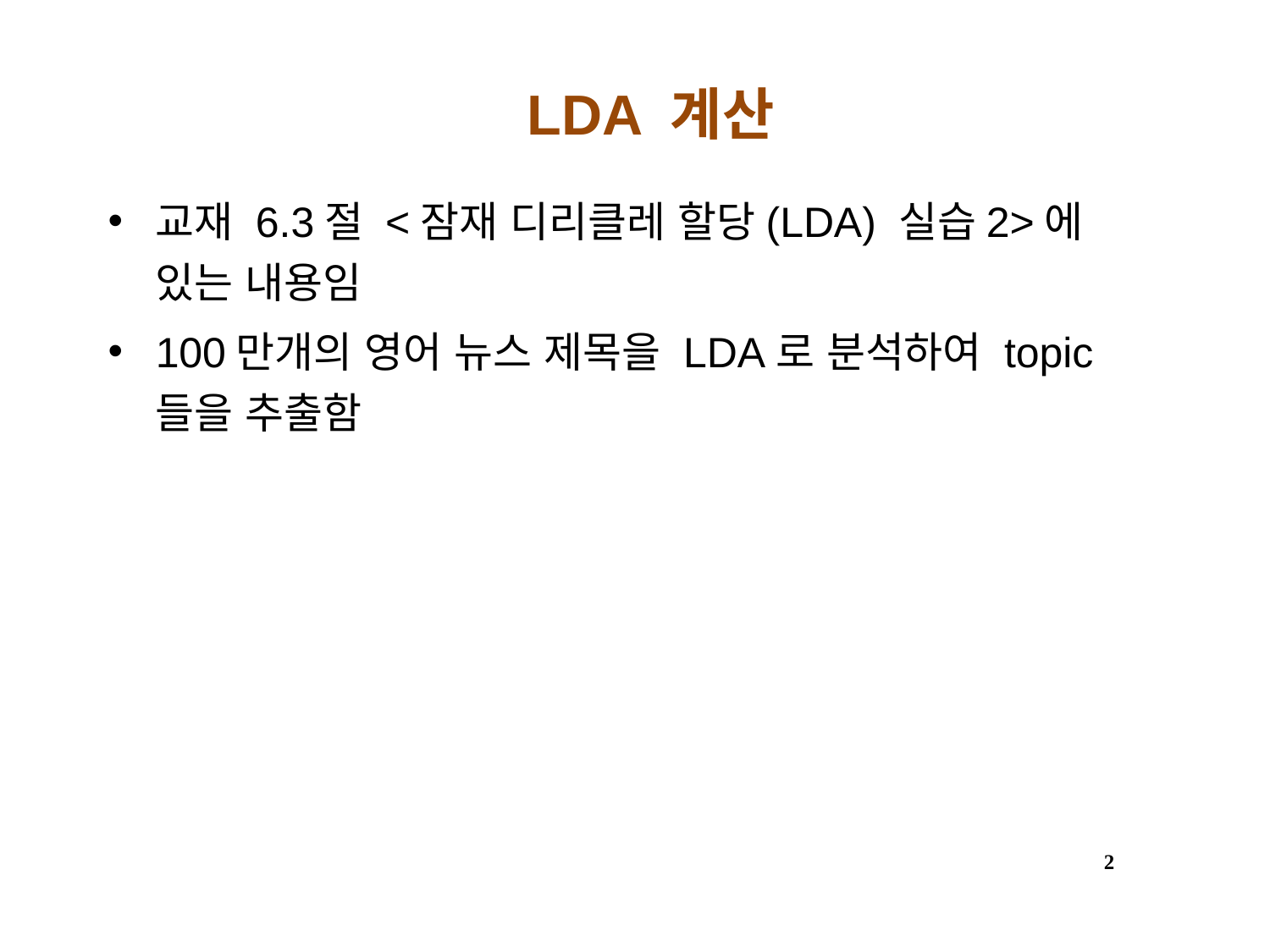

# LDA 계산
교재 6.3절 <잠재 디리클레 할당(LDA) 실습2>에 있는 내용임
100만개의 영어 뉴스 제목을 LDA로 분석하여 topic들을 추출함
2